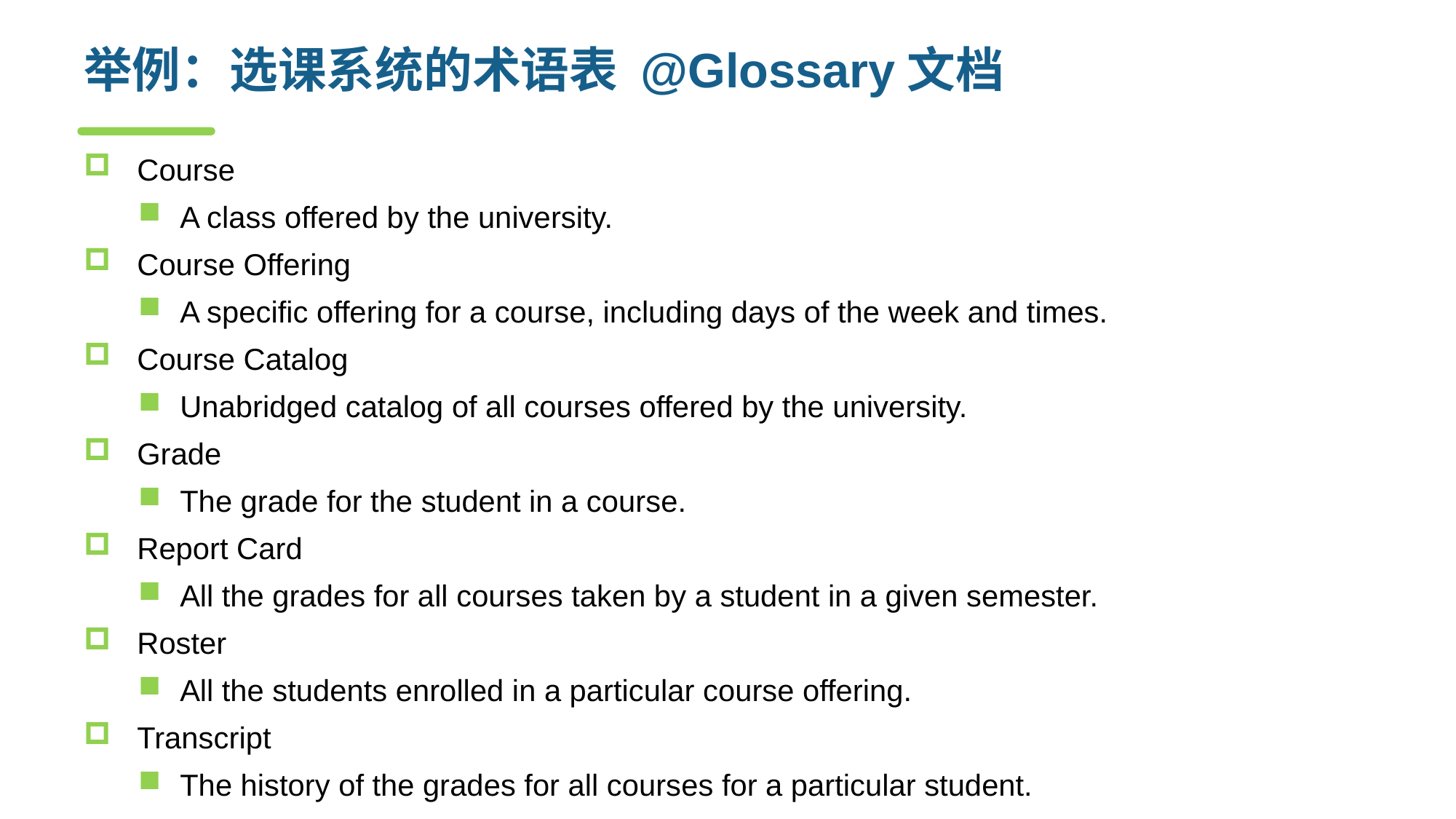

# 举例：选课系统的术语表 @Glossary文档
Course
A class offered by the university.
Course Offering
A specific offering for a course, including days of the week and times.
Course Catalog
Unabridged catalog of all courses offered by the university.
Grade
The grade for the student in a course.
Report Card
All the grades for all courses taken by a student in a given semester.
Roster
All the students enrolled in a particular course offering.
Transcript
The history of the grades for all courses for a particular student.
40